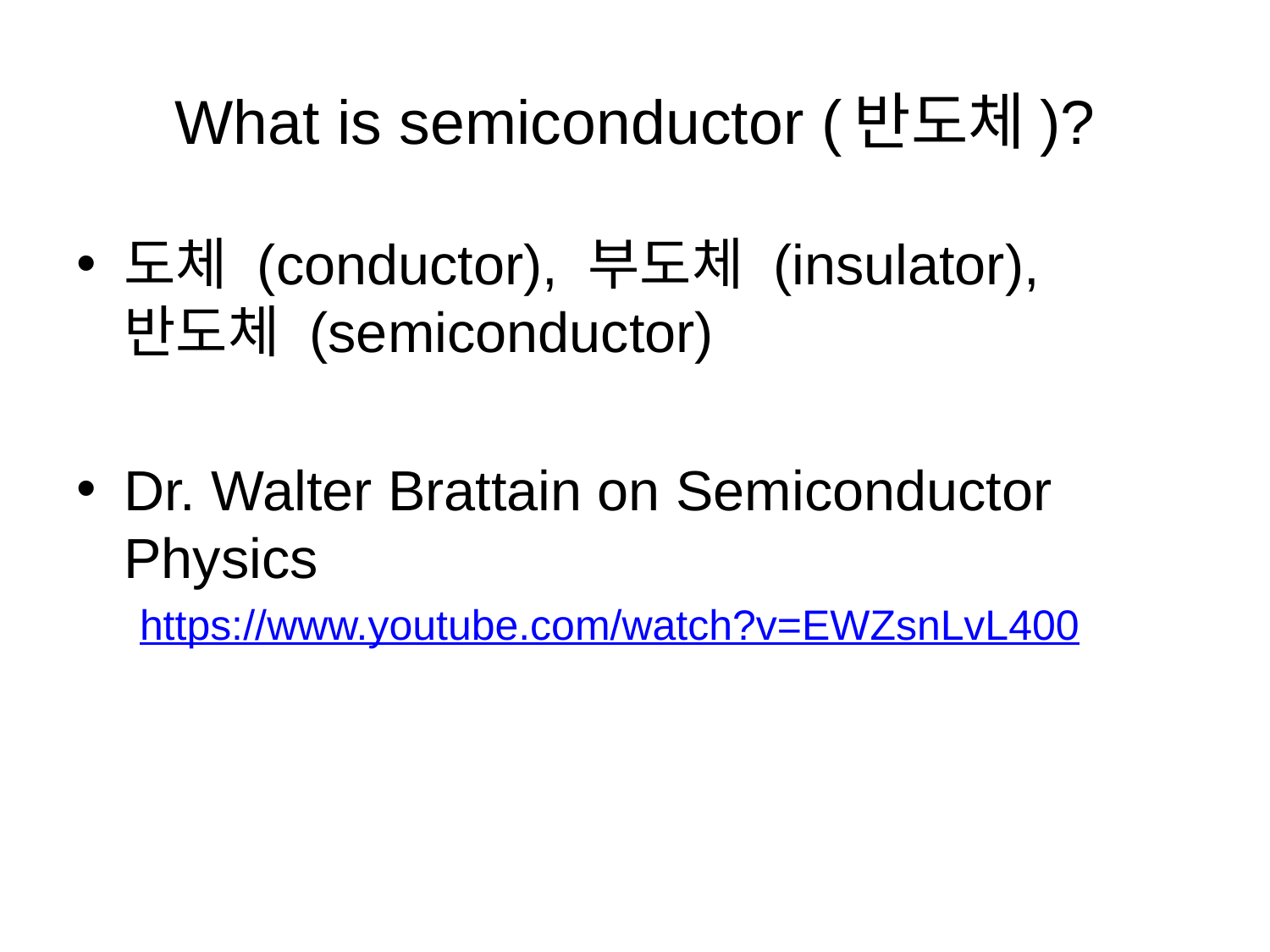

# What is semiconductor (반도체)?
도체 (conductor), 부도체 (insulator), 반도체 (semiconductor)

Dr. Walter Brattain on Semiconductor Physics
https://www.youtube.com/watch?v=EWZsnLvL400